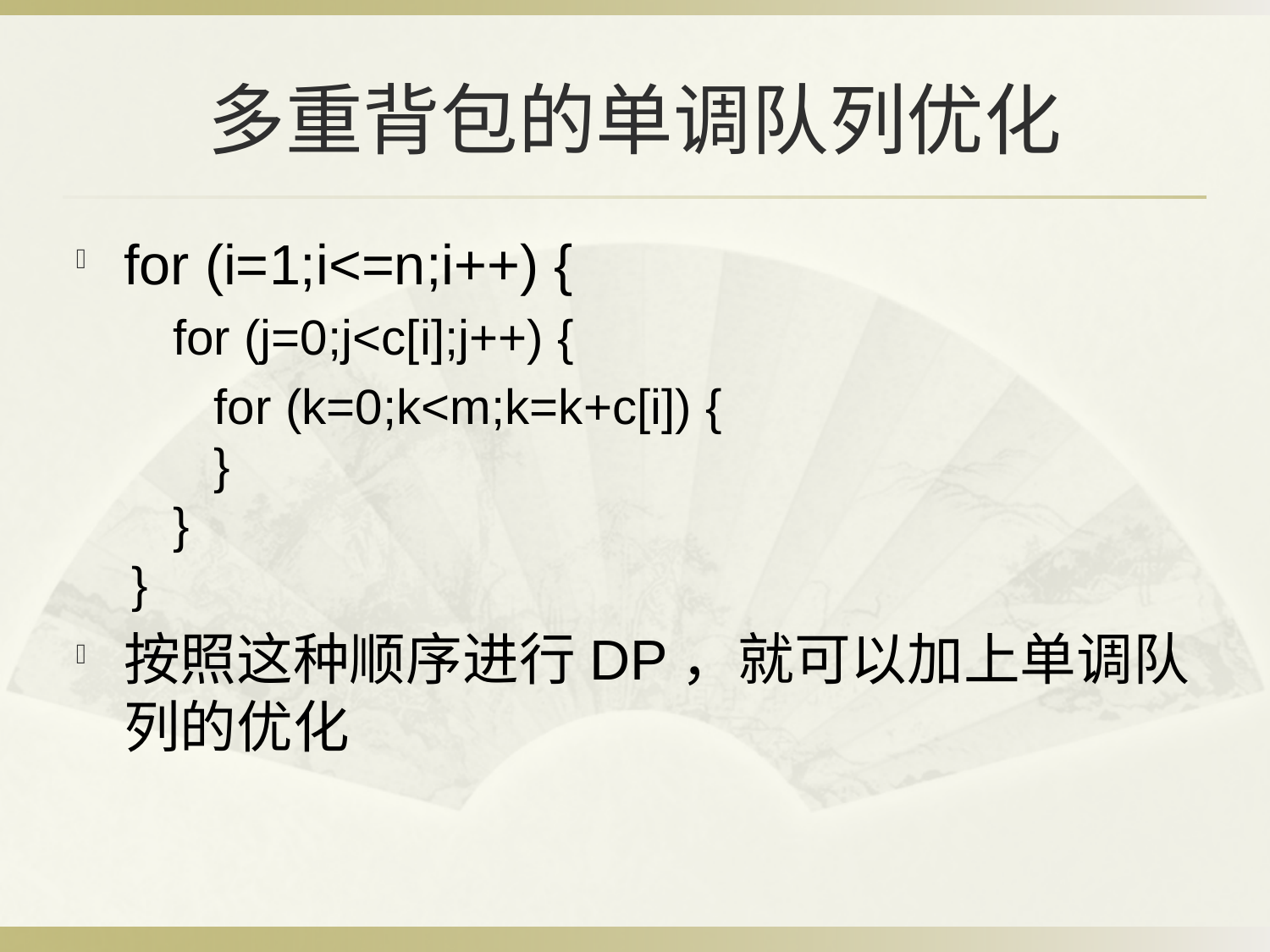

# 多重背包的单调队列优化
for (i=1;i<=n;i++) {
   for (j=0;j<c[i];j++) {
      for (k=0;k<m;k=k+c[i]) {
      }
   }
}
按照这种顺序进行DP，就可以加上单调队列的优化